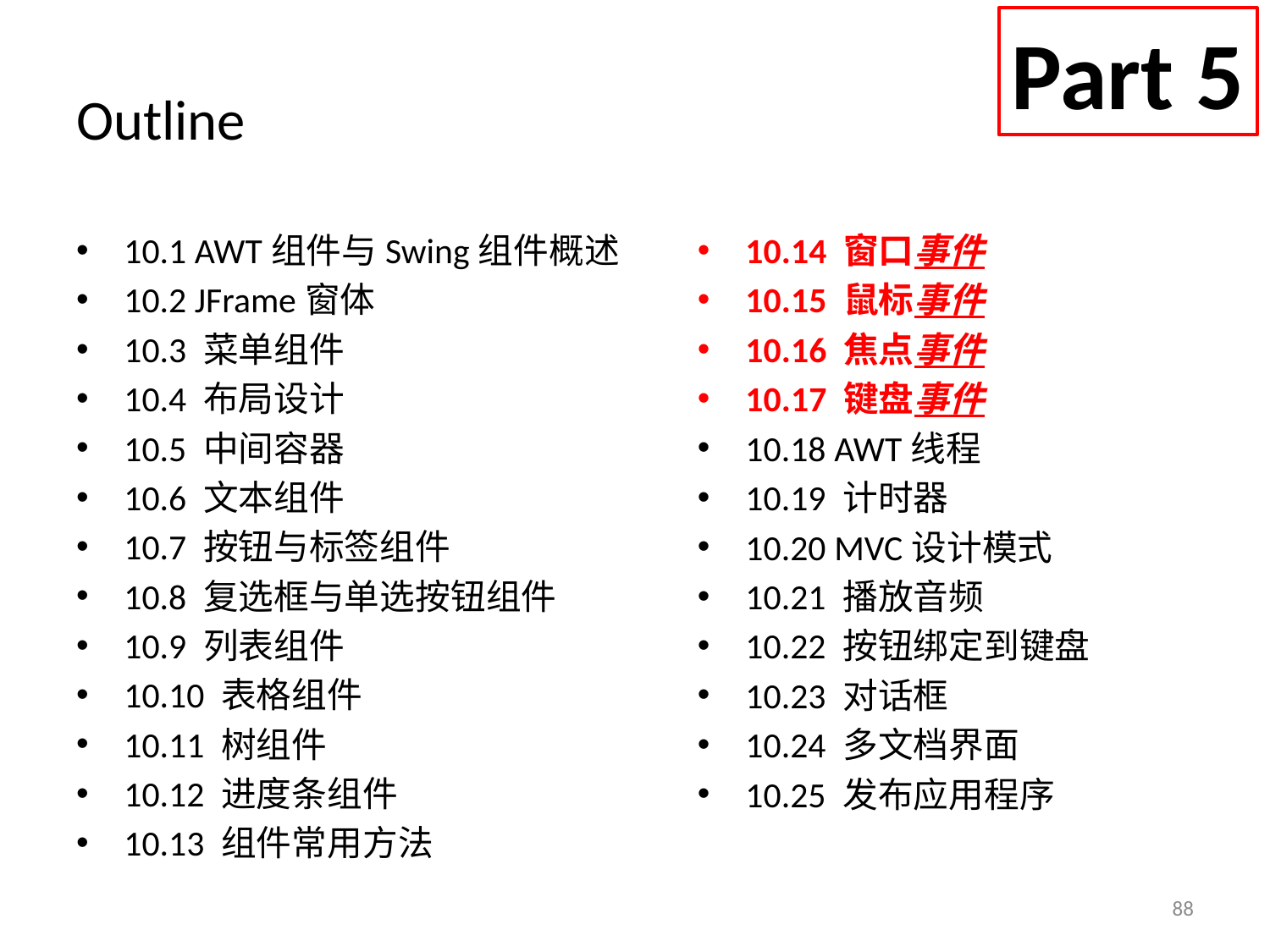

Part 5
# Outline
10.1 AWT组件与Swing组件概述
10.2 JFrame窗体
10.3 菜单组件
10.4 布局设计
10.5 中间容器
10.6 文本组件
10.7 按钮与标签组件
10.8 复选框与单选按钮组件
10.9 列表组件
10.10 表格组件
10.11 树组件
10.12 进度条组件
10.13 组件常用方法
10.14 窗口事件
10.15 鼠标事件
10.16 焦点事件
10.17 键盘事件
10.18 AWT线程
10.19 计时器
10.20 MVC设计模式
10.21 播放音频
10.22 按钮绑定到键盘
10.23 对话框
10.24 多文档界面
10.25 发布应用程序
88